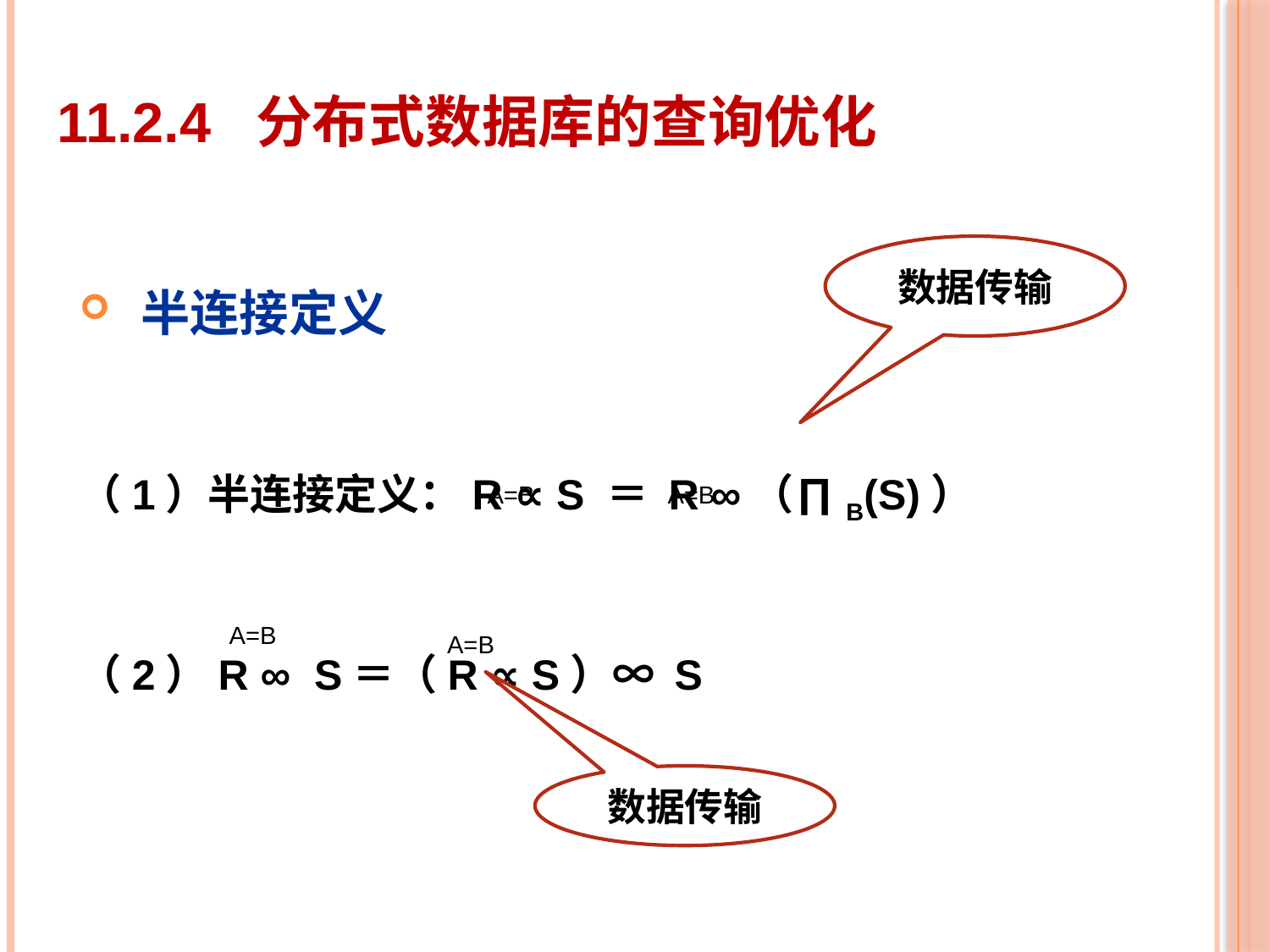

# 11.2.4  分布式数据库的查询优化
数据传输
半连接定义

（1）半连接定义：R ∝ S ＝ R ∞（∏B(S)）

（2）R ∞  S＝（R ∝ S）∞ S
A=B
A=B
A=B
A=B
数据传输